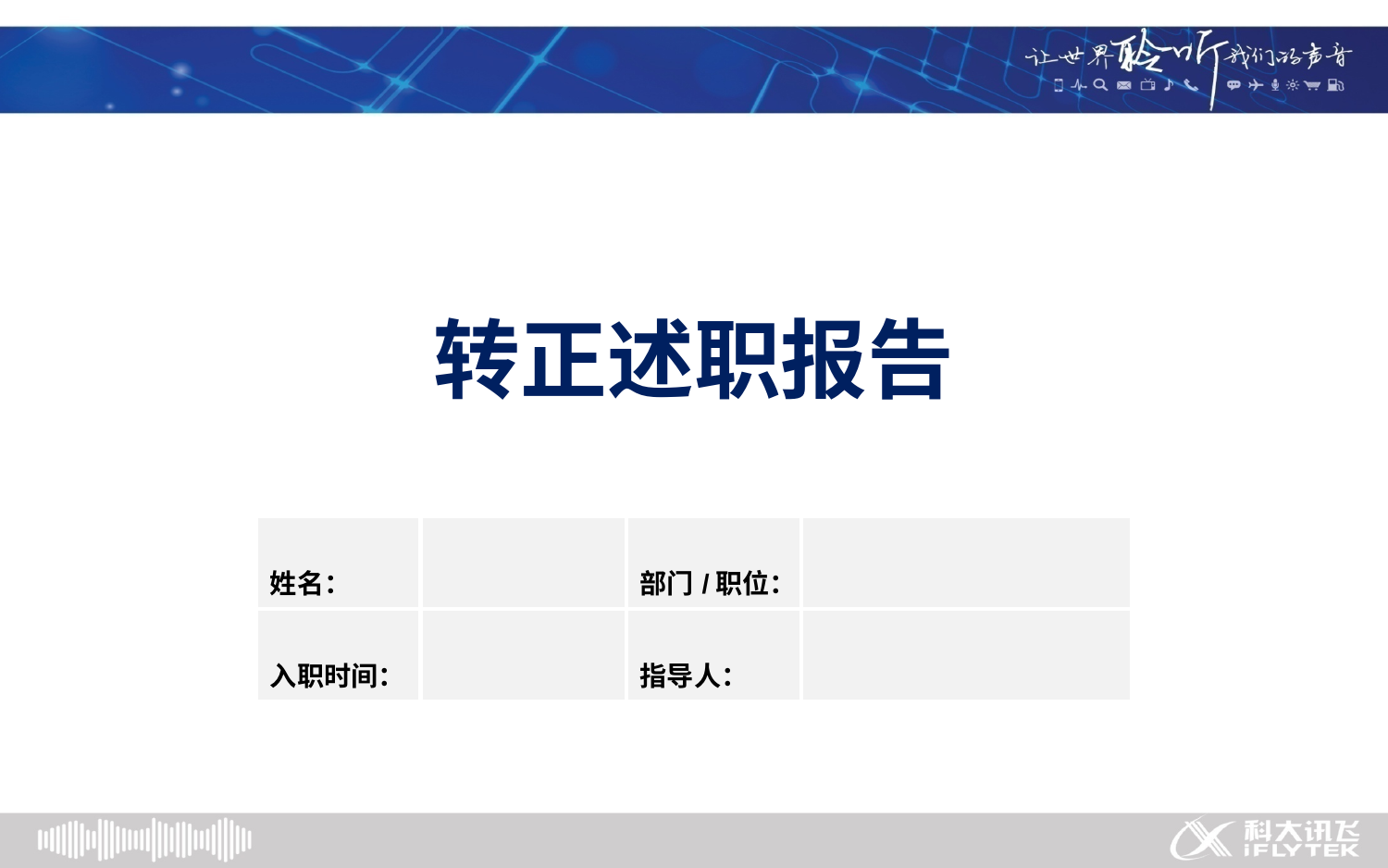

# 转正述职报告
| 姓名： |  | 部门/职位： |  |
| --- | --- | --- | --- |
| 入职时间： |  | 指导人： |  |